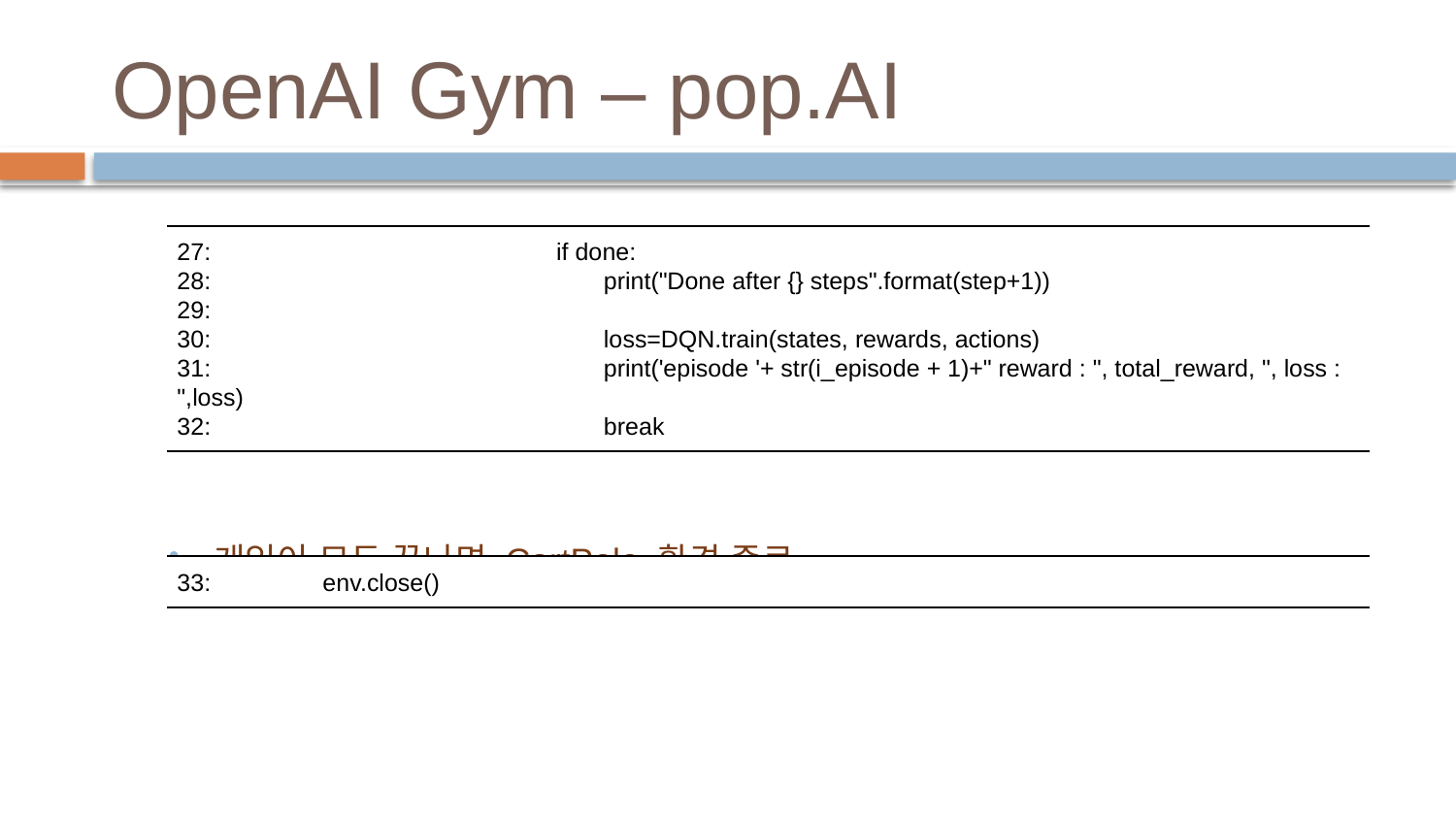

# OpenAI Gym – pop.AI

게임이 모두 끝나면 CartPole 환경 종료
| 27: if done: 28: print("Done after {} steps".format(step+1)) 29: 30: loss=DQN.train(states, rewards, actions) 31: print('episode '+ str(i\_episode + 1)+" reward : ", total\_reward, ", loss : ",loss) 32: break |
| --- |
| 33: env.close() |
| --- |